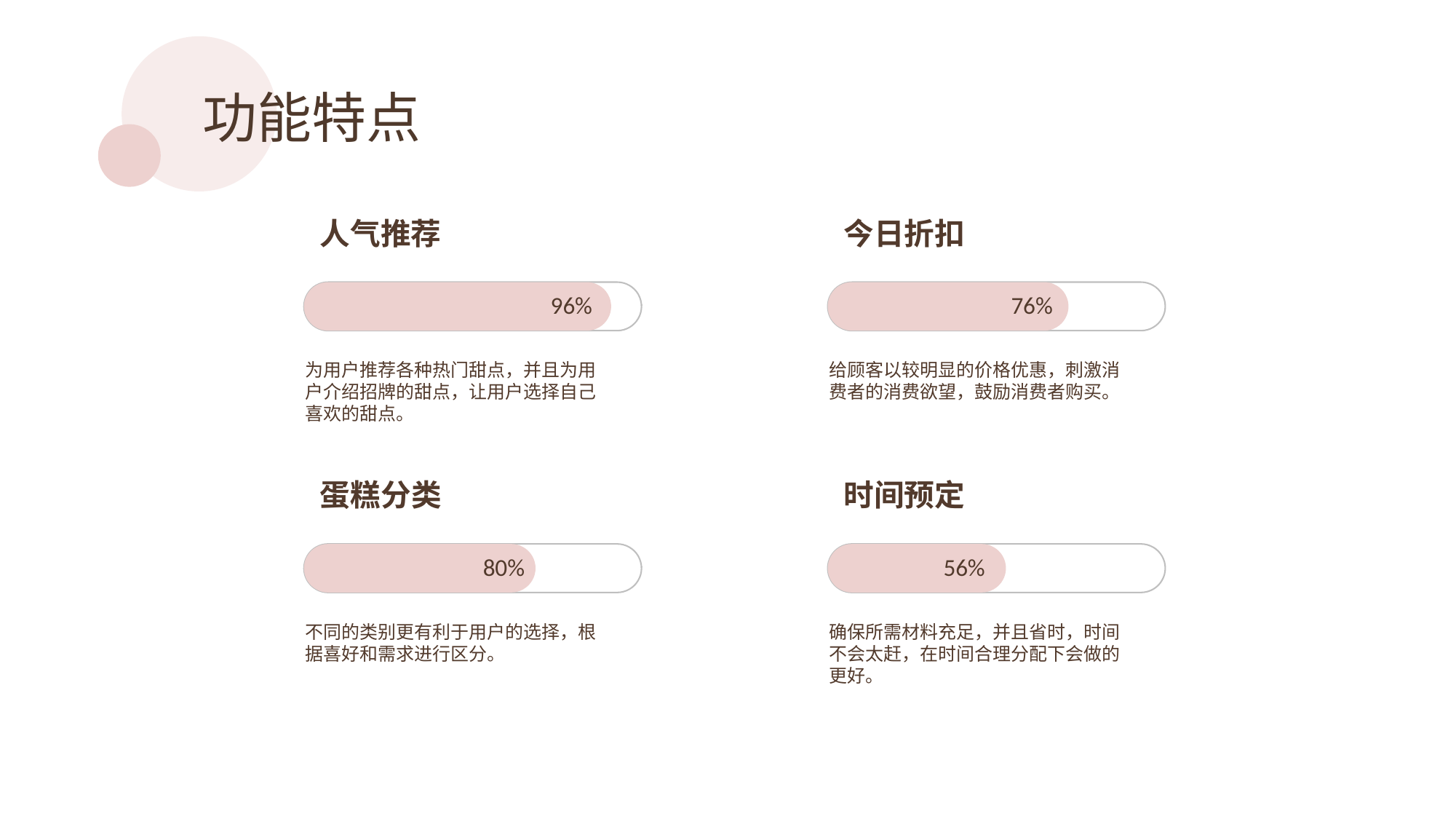

功能特点

人气推荐
今日折扣

96%
76%
为用户推荐各种热门甜点，并且为用户介绍招牌的甜点，让用户选择自己喜欢的甜点。
给顾客以较明显的价格优惠，刺激消费者的消费欲望，鼓励消费者购买。
蛋糕分类
时间预定

80%
56%
不同的类别更有利于用户的选择，根据喜好和需求进行区分。
确保所需材料充足，并且省时，时间不会太赶，在时间合理分配下会做的更好。